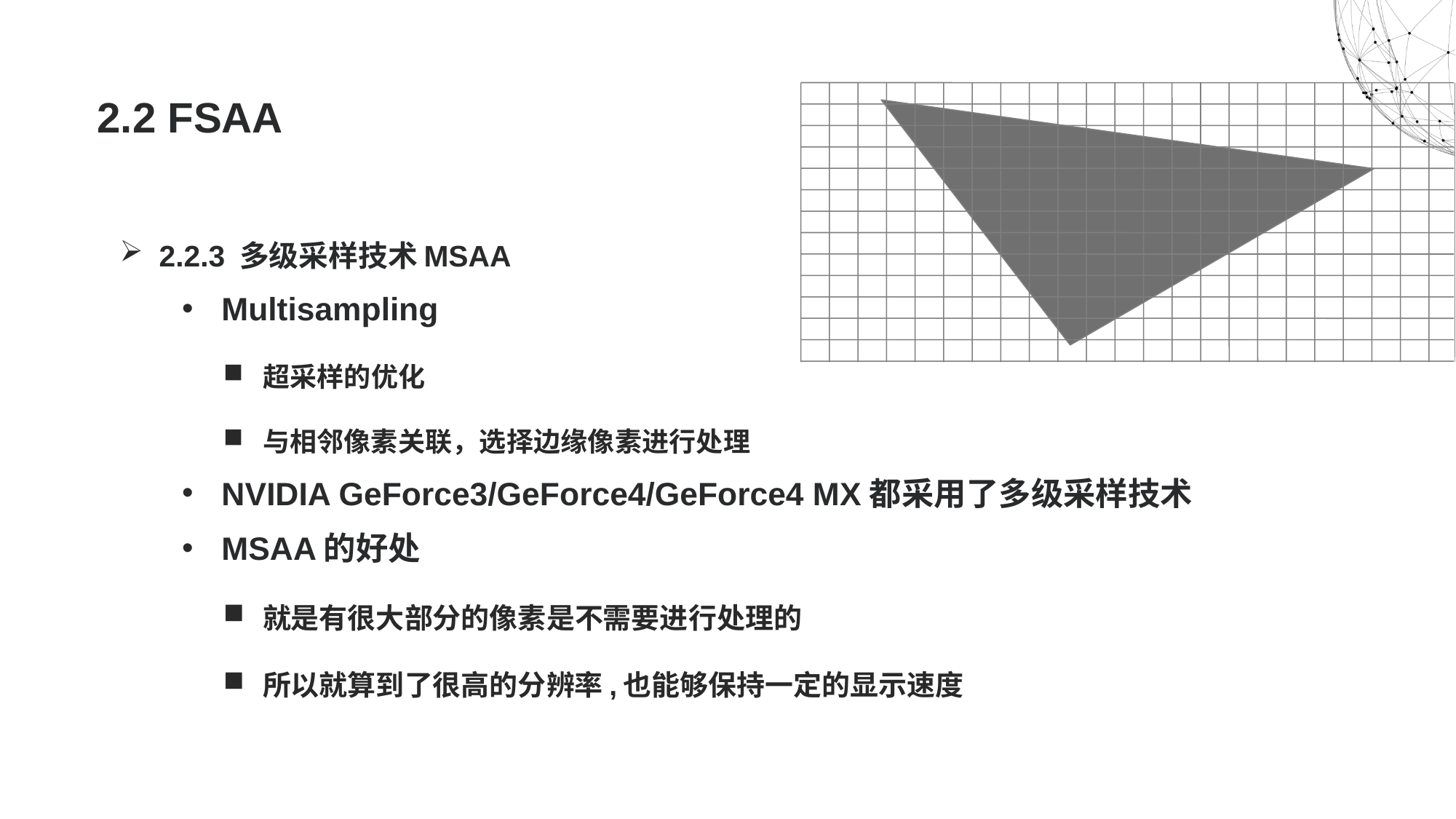

# 2.2 FSAA

2.2.3 多级采样技术MSAA
Multisampling
超采样的优化
与相邻像素关联，选择边缘像素进行处理
NVIDIA GeForce3/GeForce4/GeForce4 MX都采用了多级采样技术
MSAA的好处
就是有很大部分的像素是不需要进行处理的
所以就算到了很高的分辨率,也能够保持一定的显示速度